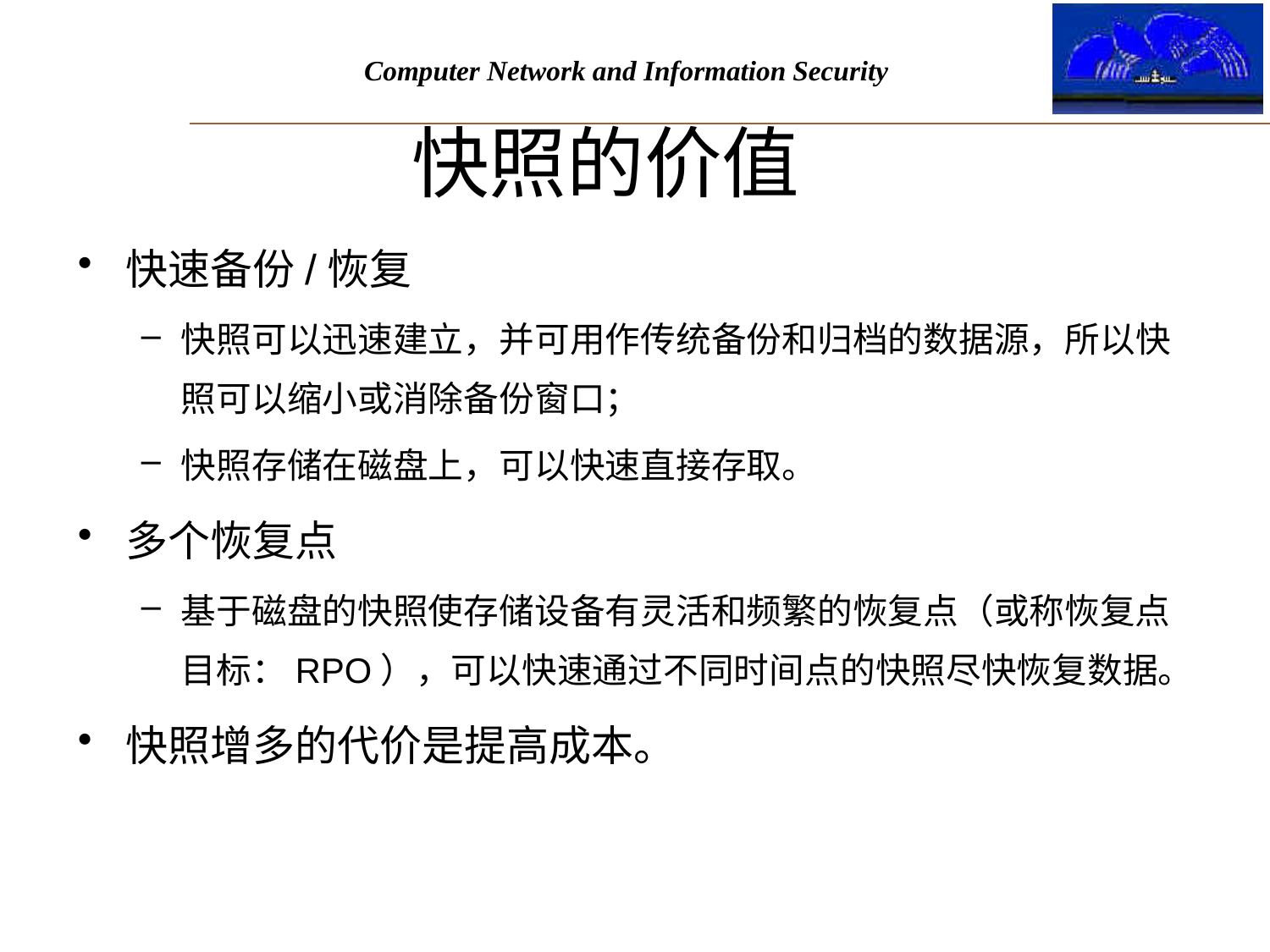

# 快照的价值
快速备份/恢复
快照可以迅速建立，并可用作传统备份和归档的数据源，所以快照可以缩小或消除备份窗口；
快照存储在磁盘上，可以快速直接存取。
多个恢复点
基于磁盘的快照使存储设备有灵活和频繁的恢复点（或称恢复点目标：RPO），可以快速通过不同时间点的快照尽快恢复数据。
快照增多的代价是提高成本。